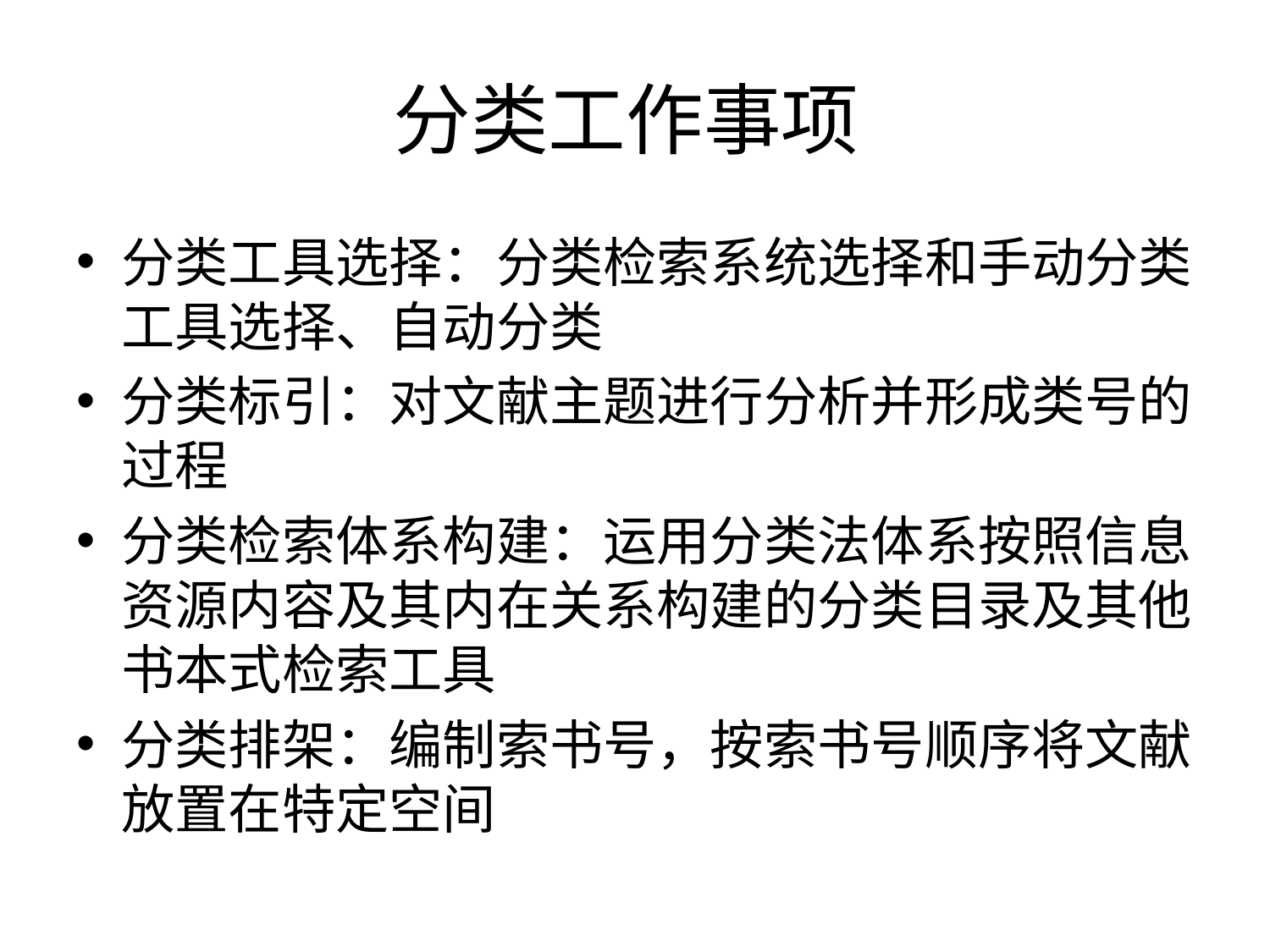

# 分类工作事项
分类工具选择：分类检索系统选择和手动分类工具选择、自动分类
分类标引：对文献主题进行分析并形成类号的过程
分类检索体系构建：运用分类法体系按照信息资源内容及其内在关系构建的分类目录及其他书本式检索工具
分类排架：编制索书号，按索书号顺序将文献放置在特定空间